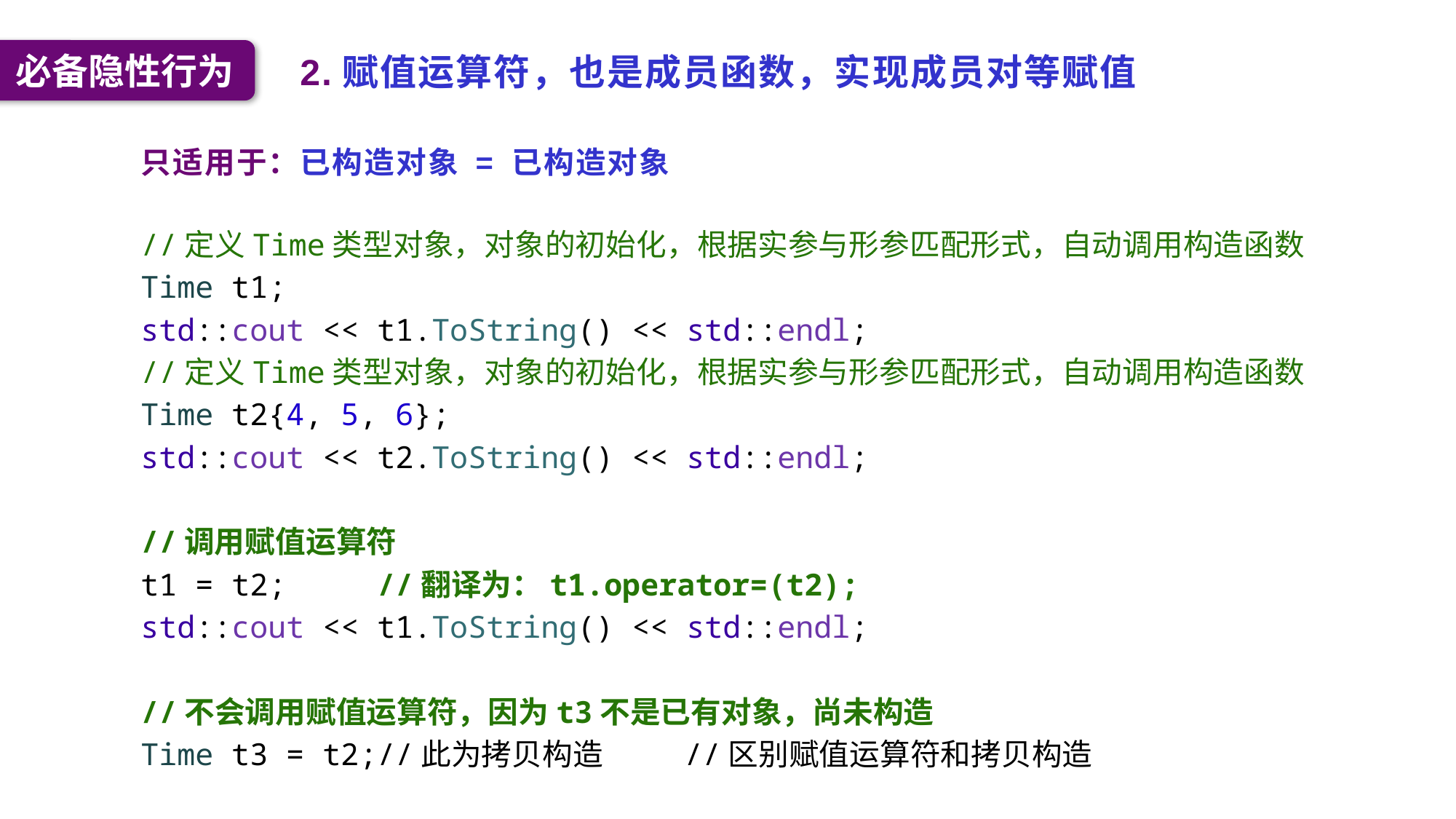

必备隐性行为
2.赋值运算符，也是成员函数，实现成员对等赋值
只适用于：已构造对象 = 已构造对象
    //定义Time类型对象，对象的初始化，根据实参与形参匹配形式，自动调用构造函数
    Time t1;
    std::cout << t1.ToString() << std::endl;
    //定义Time类型对象，对象的初始化，根据实参与形参匹配形式，自动调用构造函数
    Time t2{4, 5, 6};
    std::cout << t2.ToString() << std::endl;

    //调用赋值运算符
    t1 = t2;     //翻译为：t1.operator=(t2);
    std::cout << t1.ToString() << std::endl;

    //不会调用赋值运算符，因为t3不是已有对象，尚未构造
    Time t3 = t2;//此为拷贝构造           //区别赋值运算符和拷贝构造
34